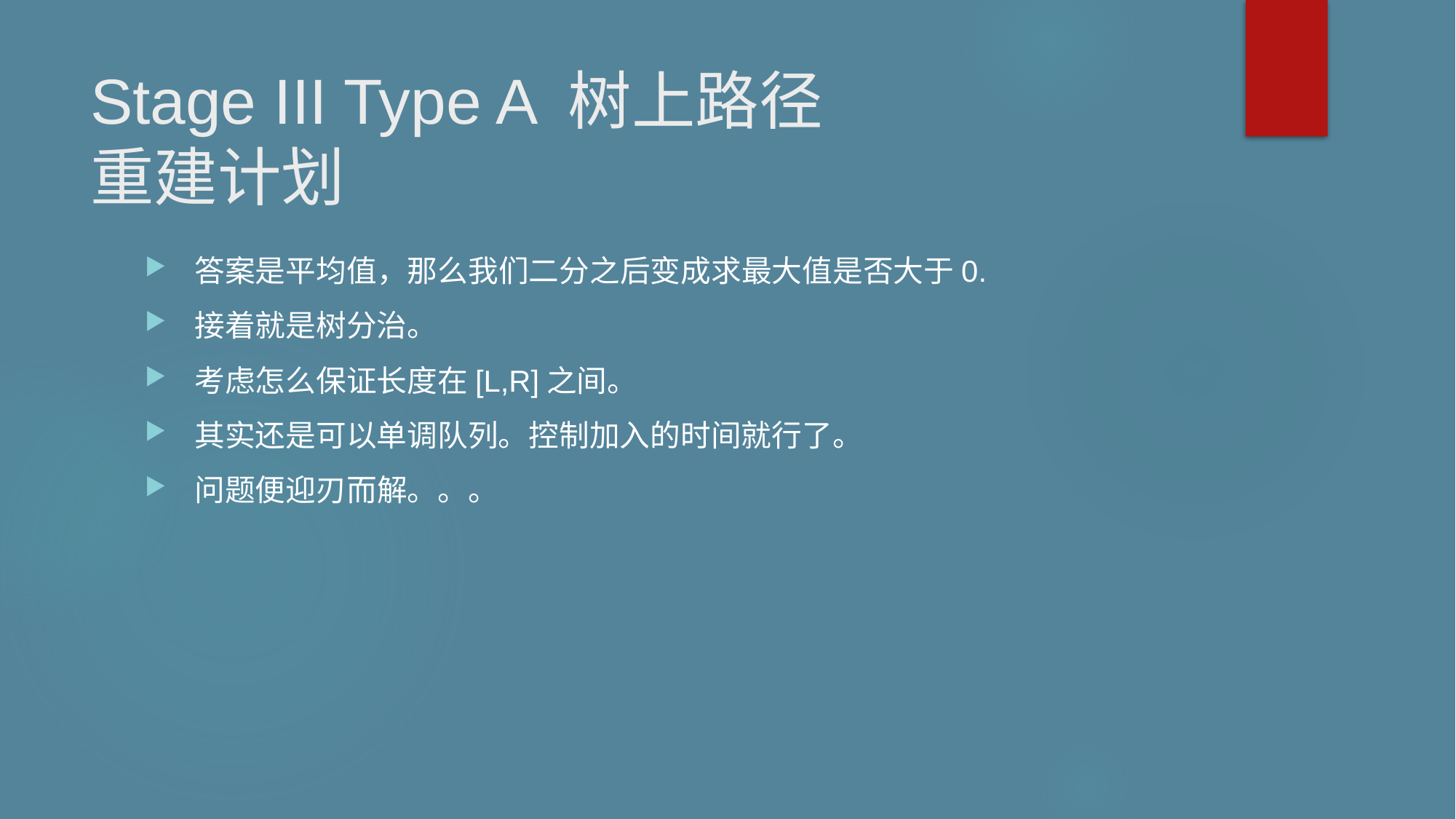

# Stage III Type A 树上路径 重建计划
答案是平均值，那么我们二分之后变成求最大值是否大于0.
接着就是树分治。
考虑怎么保证长度在[L,R]之间。
其实还是可以单调队列。控制加入的时间就行了。
问题便迎刃而解。。。